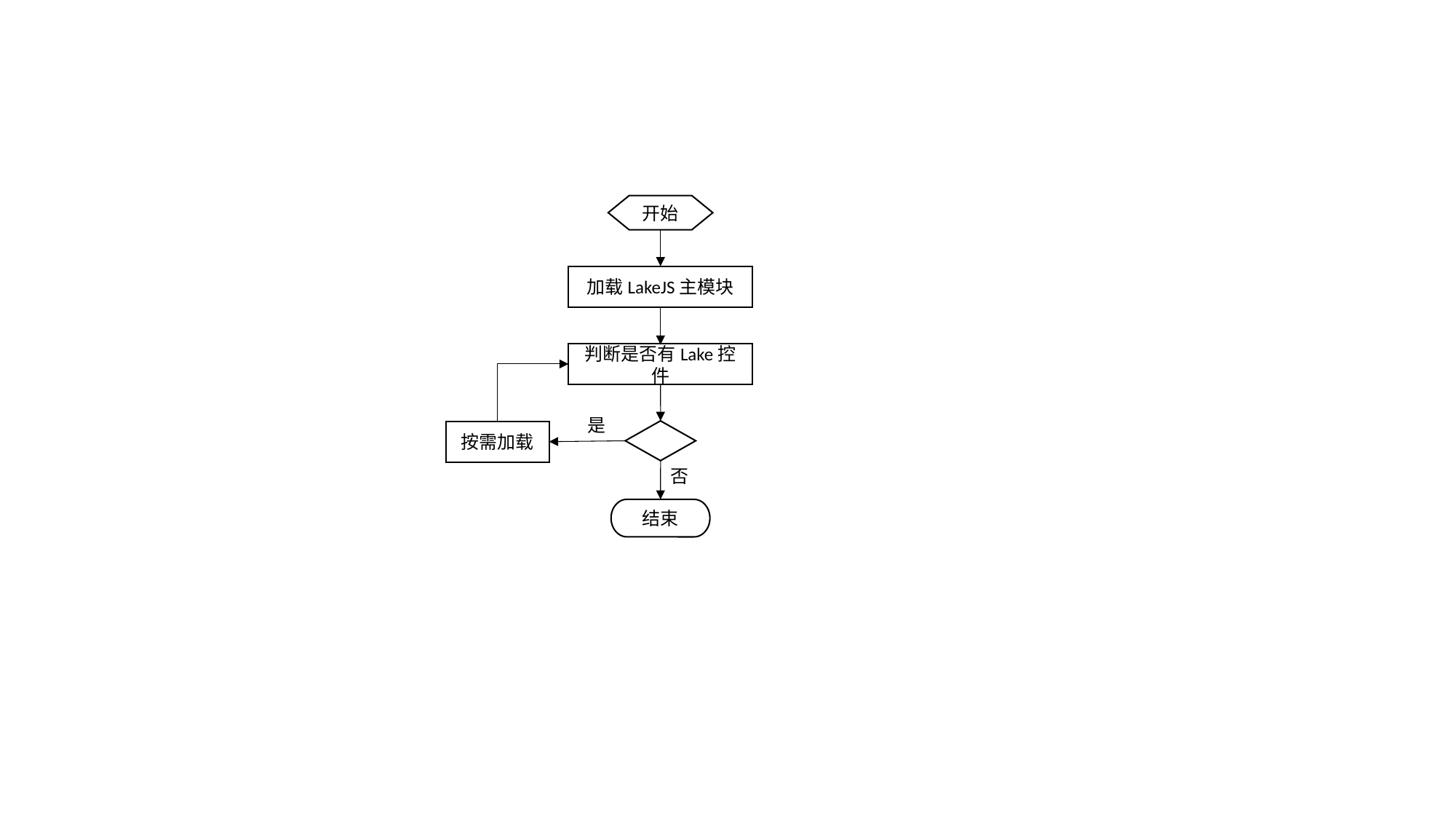

开始
加载LakeJS主模块
判断是否有Lake控件
是

按需加载
否
结束